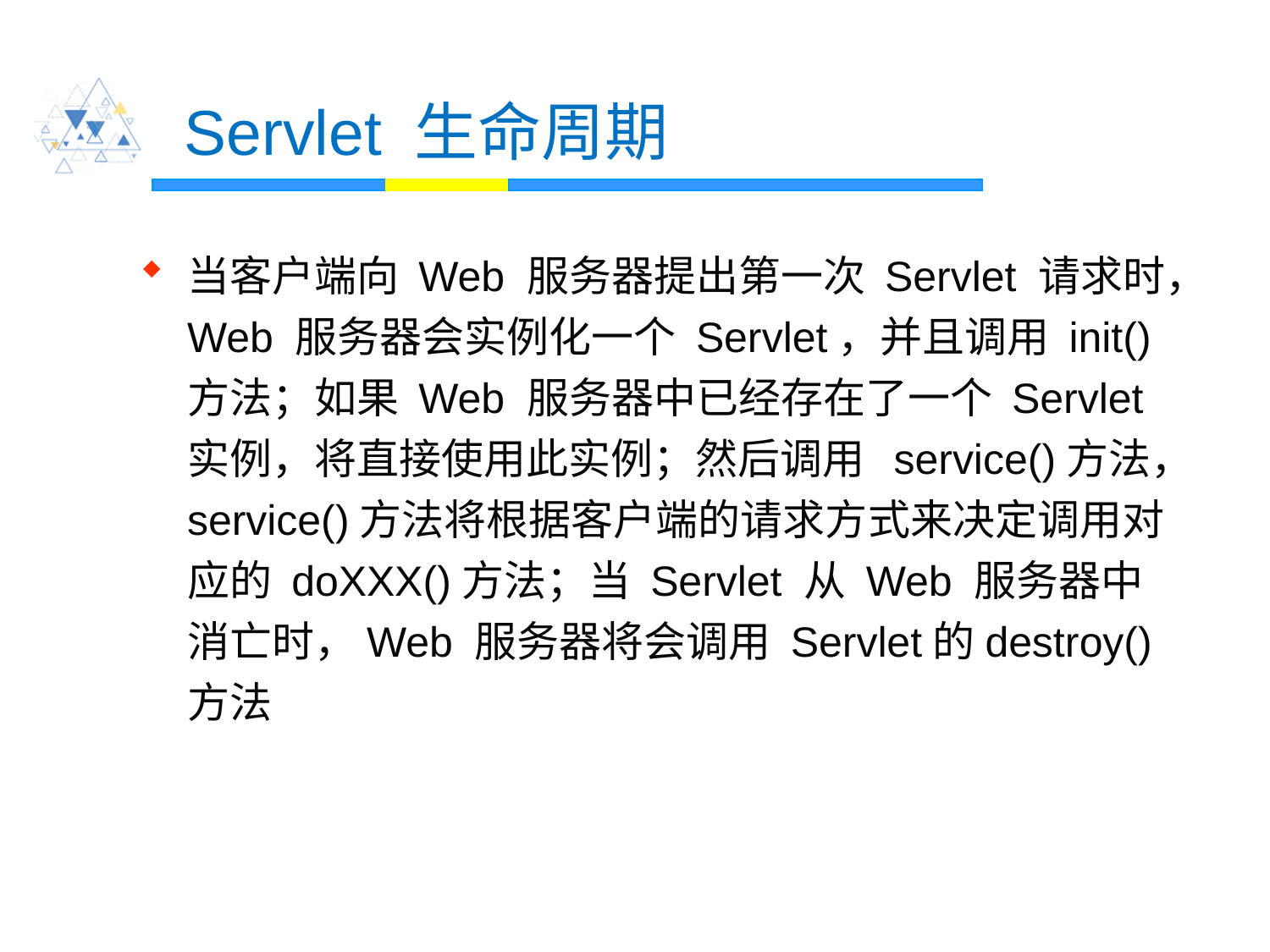

# Servlet 生命周期
当客户端向 Web 服务器提出第一次 Servlet 请求时，Web 服务器会实例化一个 Servlet，并且调用 init()方法；如果 Web 服务器中已经存在了一个 Servlet 实例，将直接使用此实例；然后调用  service()方法，service()方法将根据客户端的请求方式来决定调用对应的 doXXX()方法；当 Servlet 从 Web 服务器中消亡时，Web 服务器将会调用 Servlet的destroy()方法